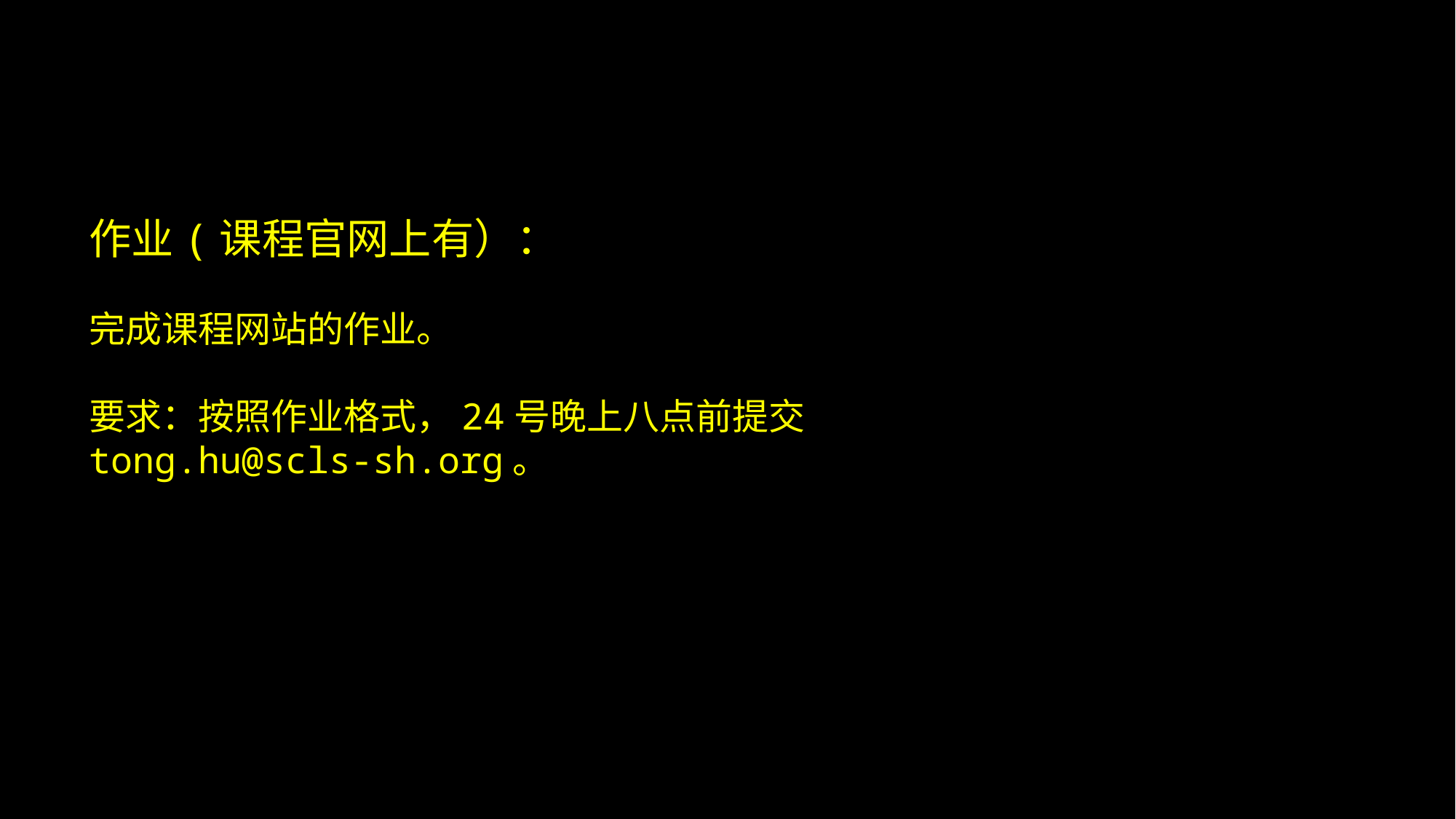

# 作业(课程官网上有）：   完成课程网站的作业。 要求：按照作业格式，24号晚上八点前提交tong.hu@scls-sh.org。